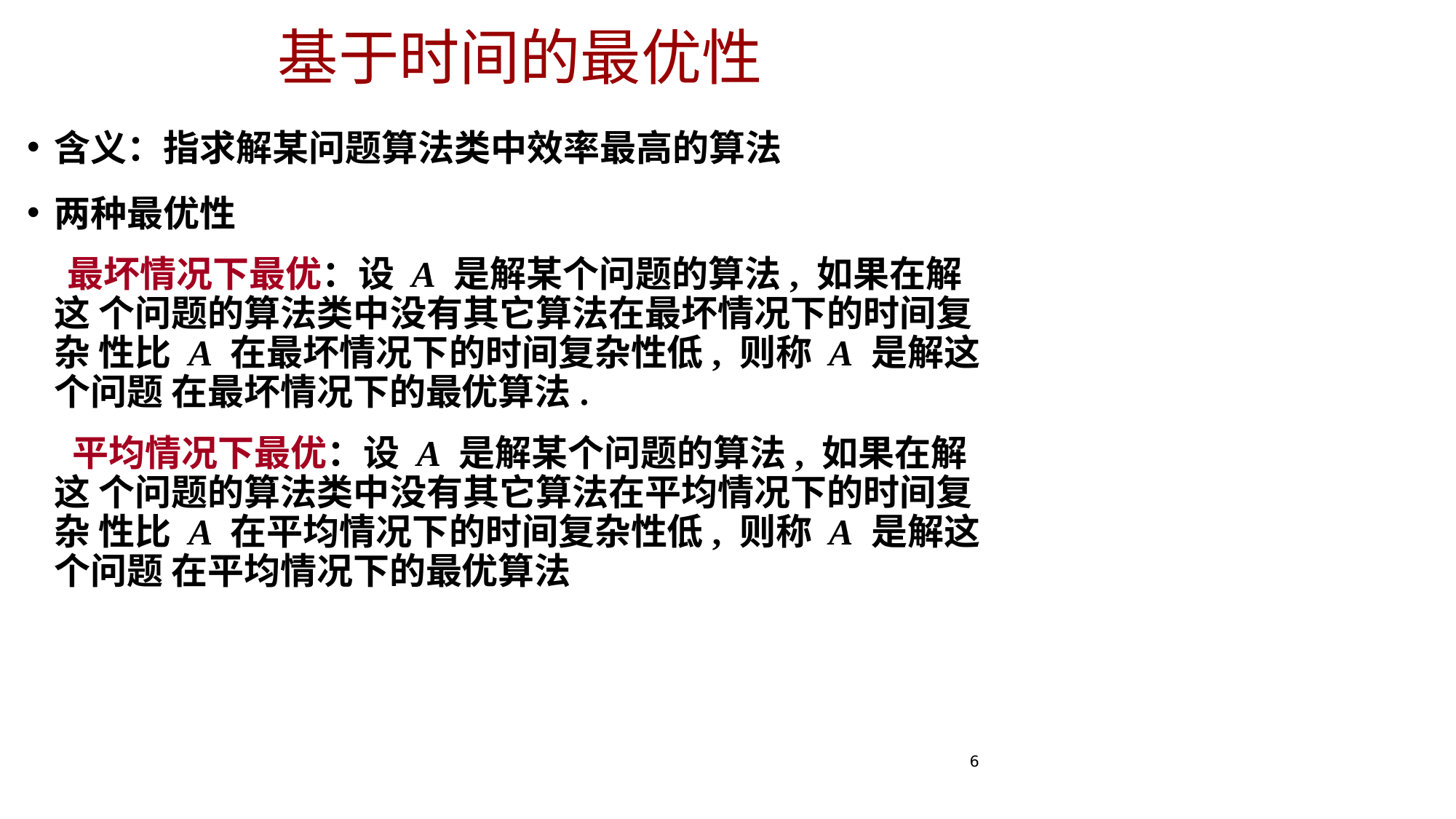

# 基于时间的最优性
含义：指求解某问题算法类中效率最高的算法
两种最优性
最坏情况下最优：设 A 是解某个问题的算法, 如果在解这 个问题的算法类中没有其它算法在最坏情况下的时间复杂 性比 A 在最坏情况下的时间复杂性低, 则称 A 是解这个问题 在最坏情况下的最优算法.
平均情况下最优：设 A 是解某个问题的算法, 如果在解这 个问题的算法类中没有其它算法在平均情况下的时间复杂 性比 A 在平均情况下的时间复杂性低, 则称 A 是解这个问题 在平均情况下的最优算法
6